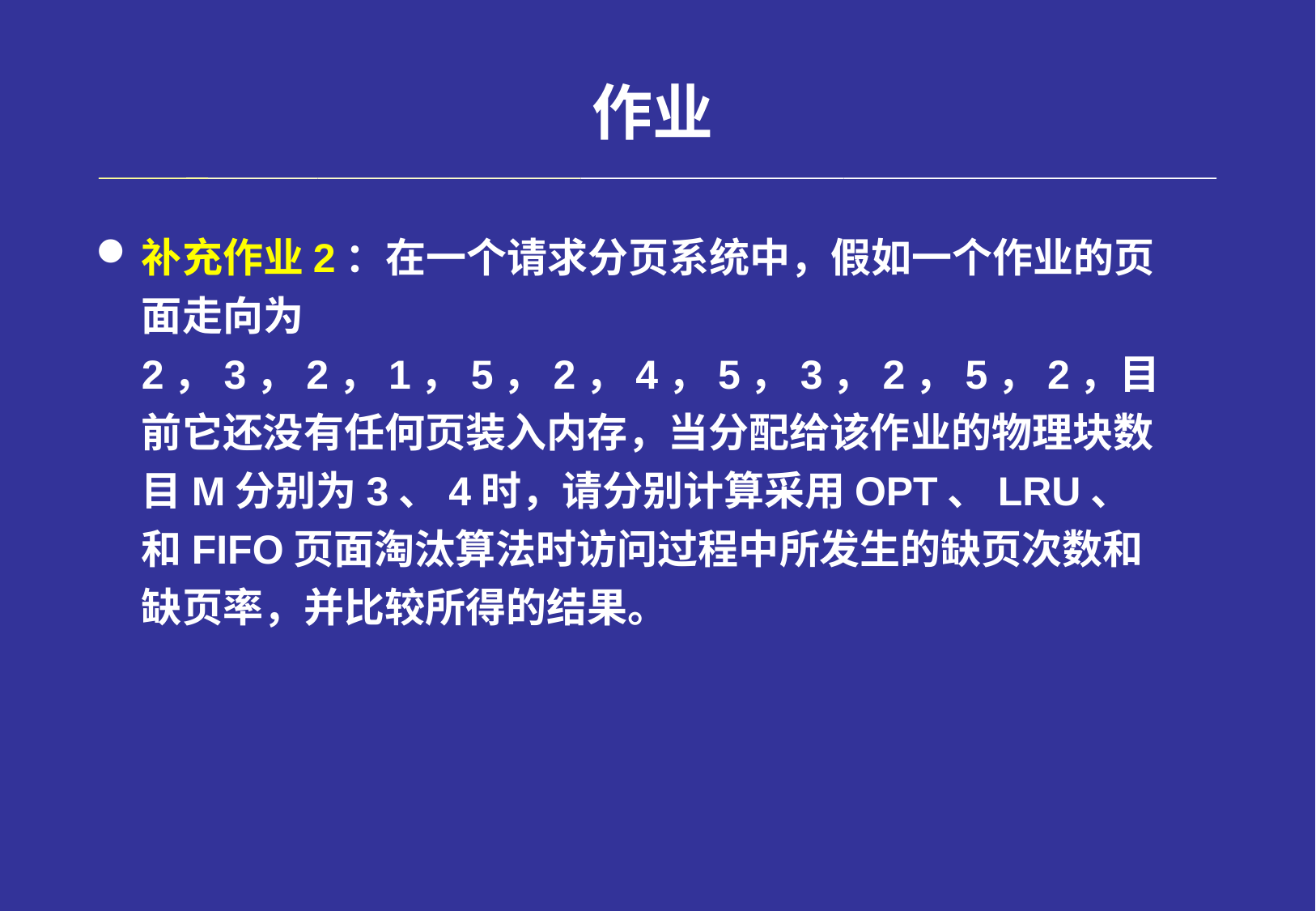

# 作业
补充作业2：在一个请求分页系统中，假如一个作业的页面走向为2，3，2，1，5，2，4，5，3，2，5，2，目前它还没有任何页装入内存，当分配给该作业的物理块数目M分别为3、4时，请分别计算采用OPT、LRU、和FIFO页面淘汰算法时访问过程中所发生的缺页次数和缺页率，并比较所得的结果。